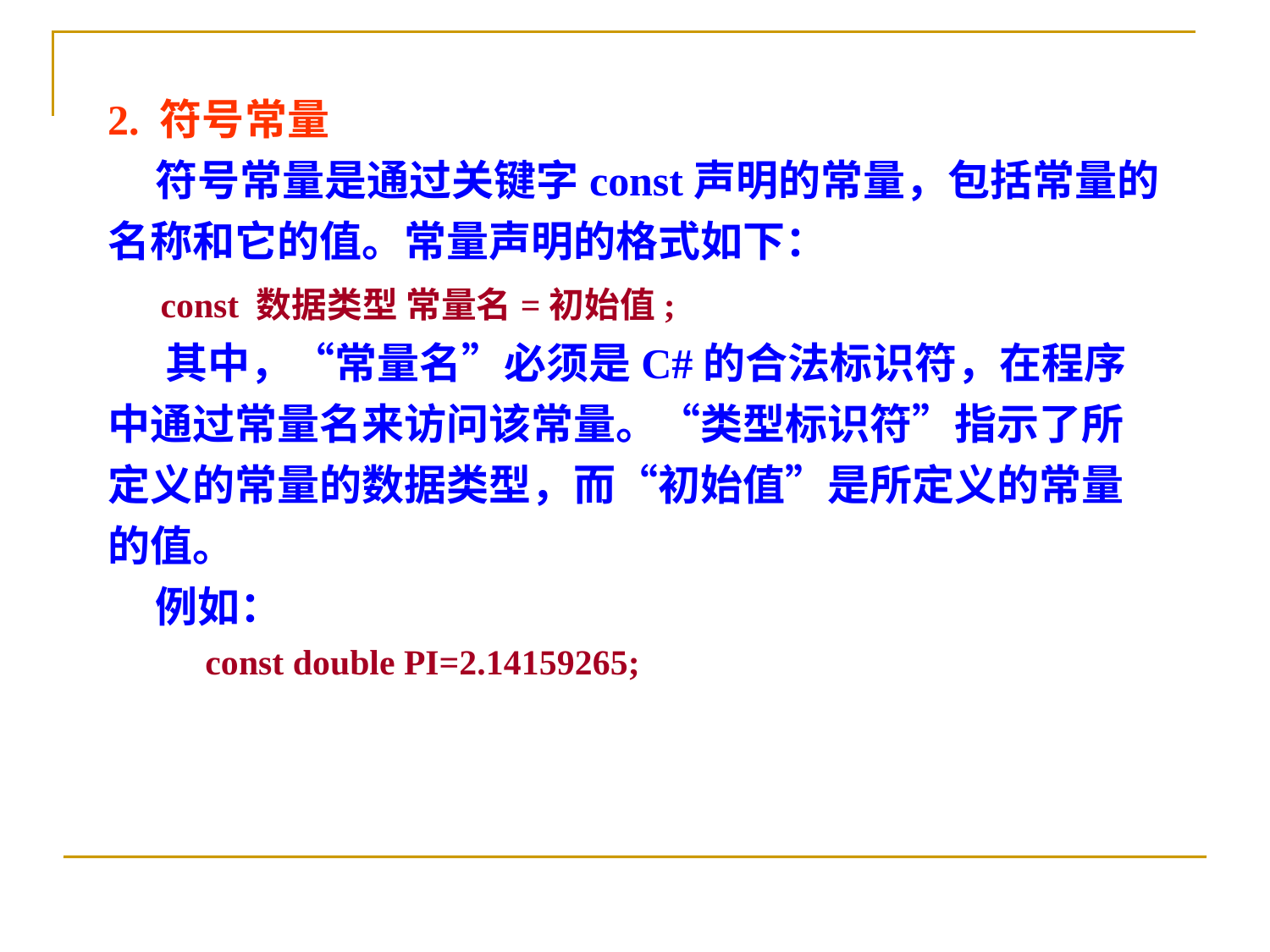

2. 符号常量
    符号常量是通过关键字const声明的常量，包括常量的名称和它的值。常量声明的格式如下：
     const 数据类型 常量名=初始值;
     其中，“常量名”必须是C#的合法标识符，在程序中通过常量名来访问该常量。“类型标识符”指示了所定义的常量的数据类型，而“初始值”是所定义的常量的值。
    例如：
           const double PI=2.14159265;